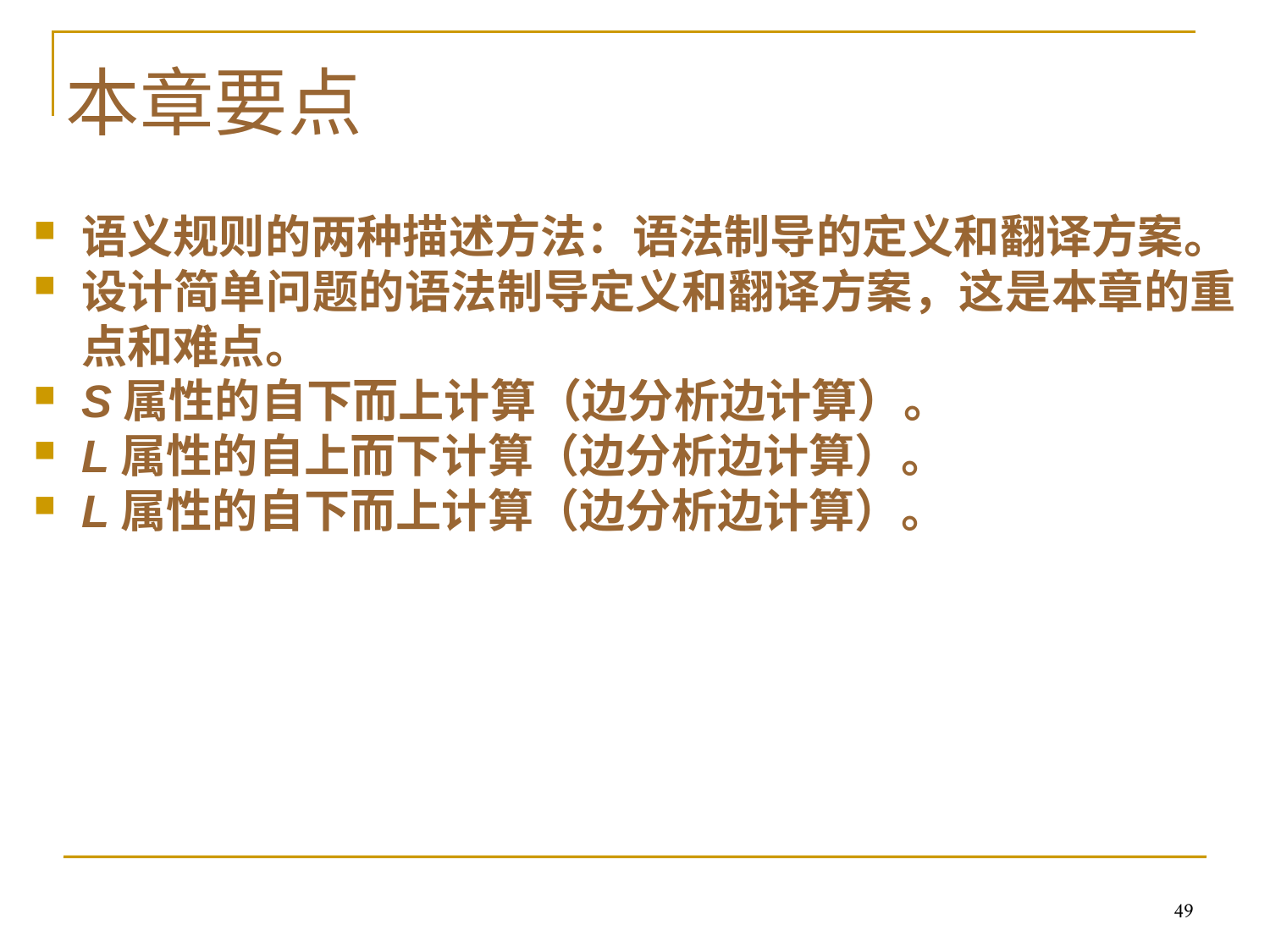

# 本章要点
语义规则的两种描述方法：语法制导的定义和翻译方案。
设计简单问题的语法制导定义和翻译方案，这是本章的重点和难点。
S属性的自下而上计算（边分析边计算）。
L属性的自上而下计算（边分析边计算）。
L属性的自下而上计算（边分析边计算）。
49